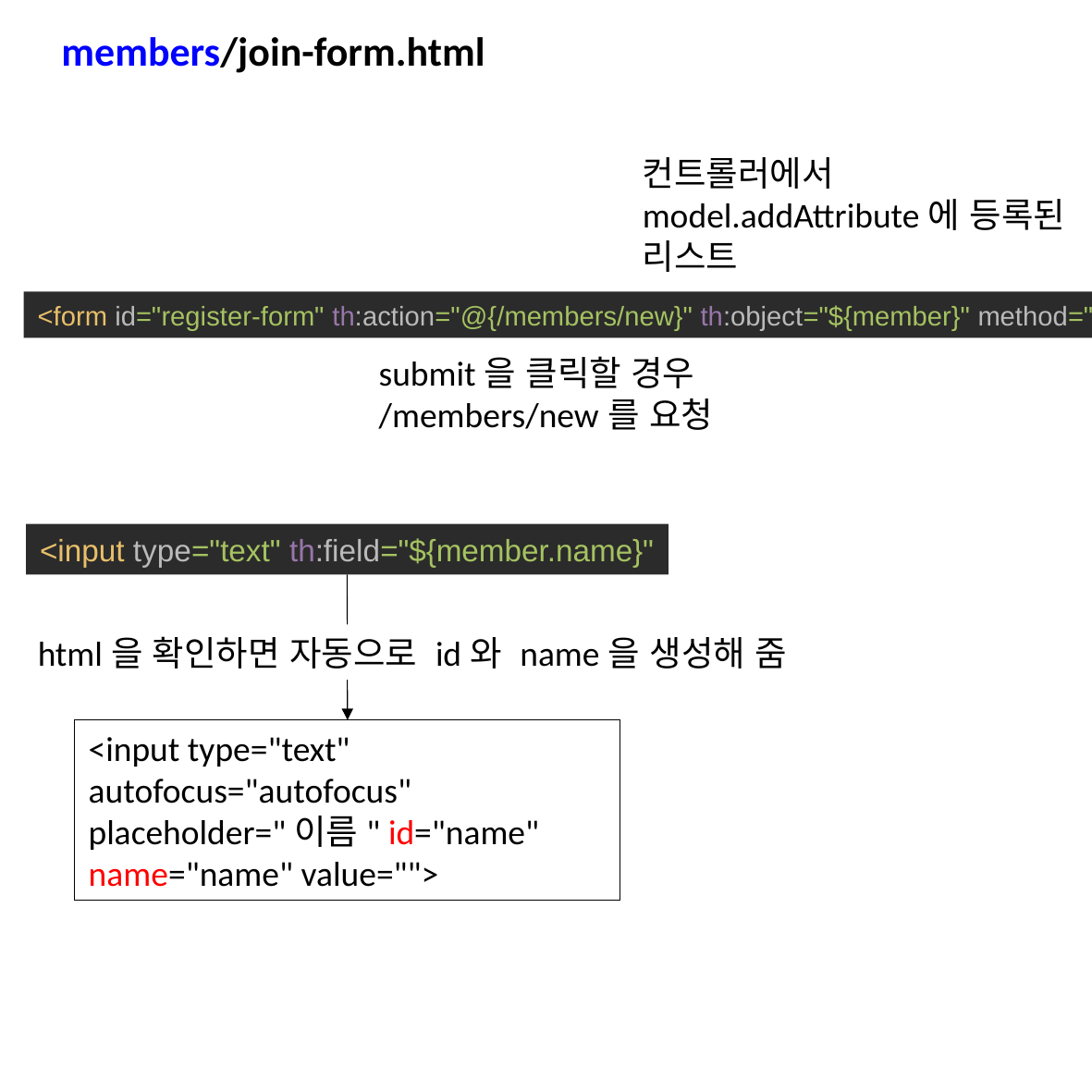

# members/join-form.html

컨트롤러에서
model.addAttribute에 등록된
리스트
<form id="register-form" th:action="@{/members/new}" th:object="${member}" method="post">
submit을 클릭할 경우
/members/new를 요청
<input type="text" th:field="${member.name}"
html을 확인하면 자동으로 id와 name을 생성해 줌
<input type="text" autofocus="autofocus" placeholder="이름" id="name" name="name" value="">